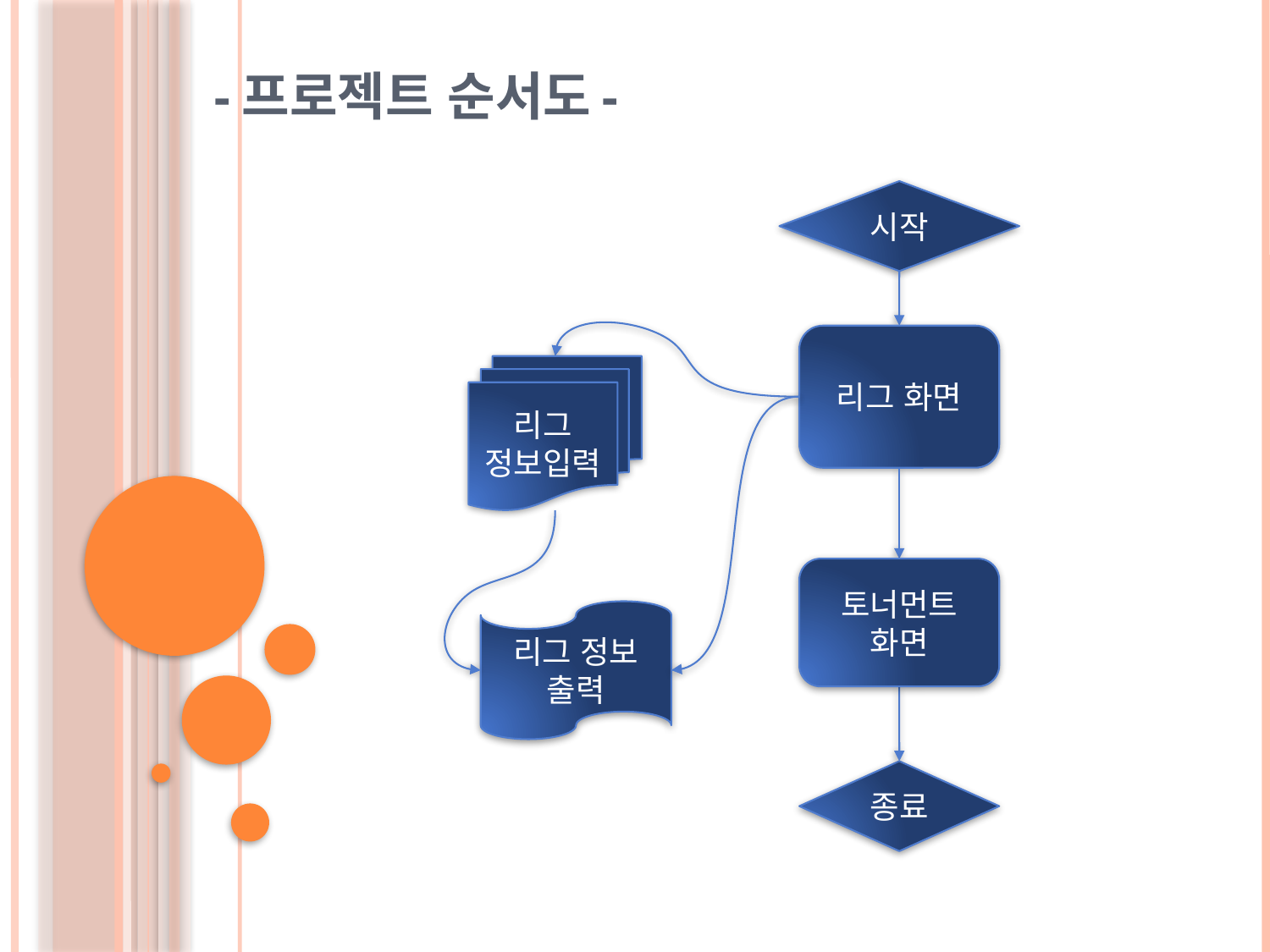

-프로젝트 순서도-
시작
리그 화면
리그 정보입력
토너먼트
화면
리그 정보
출력
종료